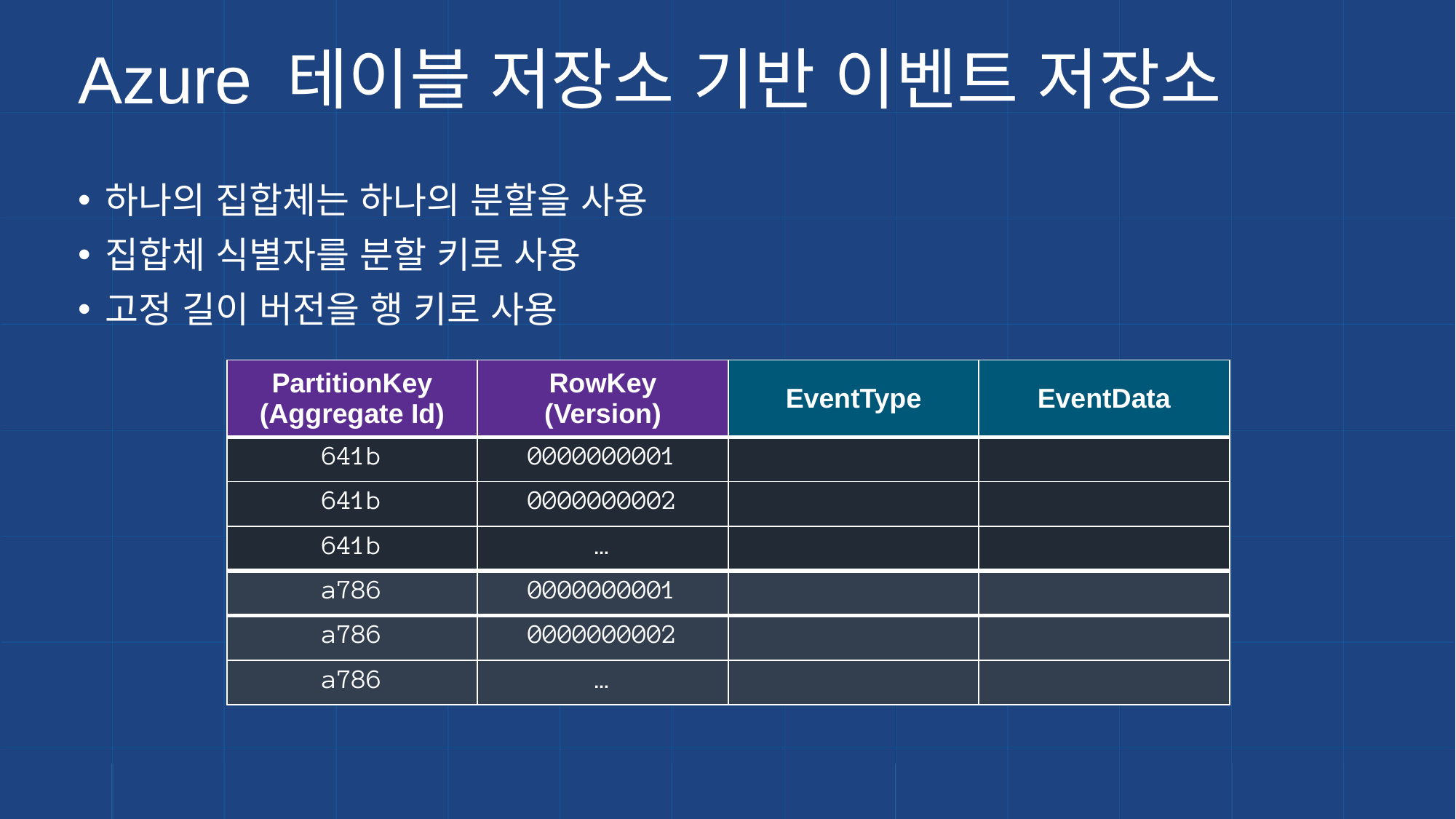

# Azure 테이블 저장소 기반 이벤트 저장소
하나의 집합체는 하나의 분할을 사용
집합체 식별자를 분할 키로 사용
고정 길이 버전을 행 키로 사용
| PartitionKey (Aggregate Id) | RowKey (Version) | EventType | EventData |
| --- | --- | --- | --- |
| 641b | 0000000001 |  |  |
| 641b | 0000000002 |  |  |
| 641b | … |  |  |
| a786 | 0000000001 |  |  |
| a786 | 0000000002 |  |  |
| a786 | … |  |  |